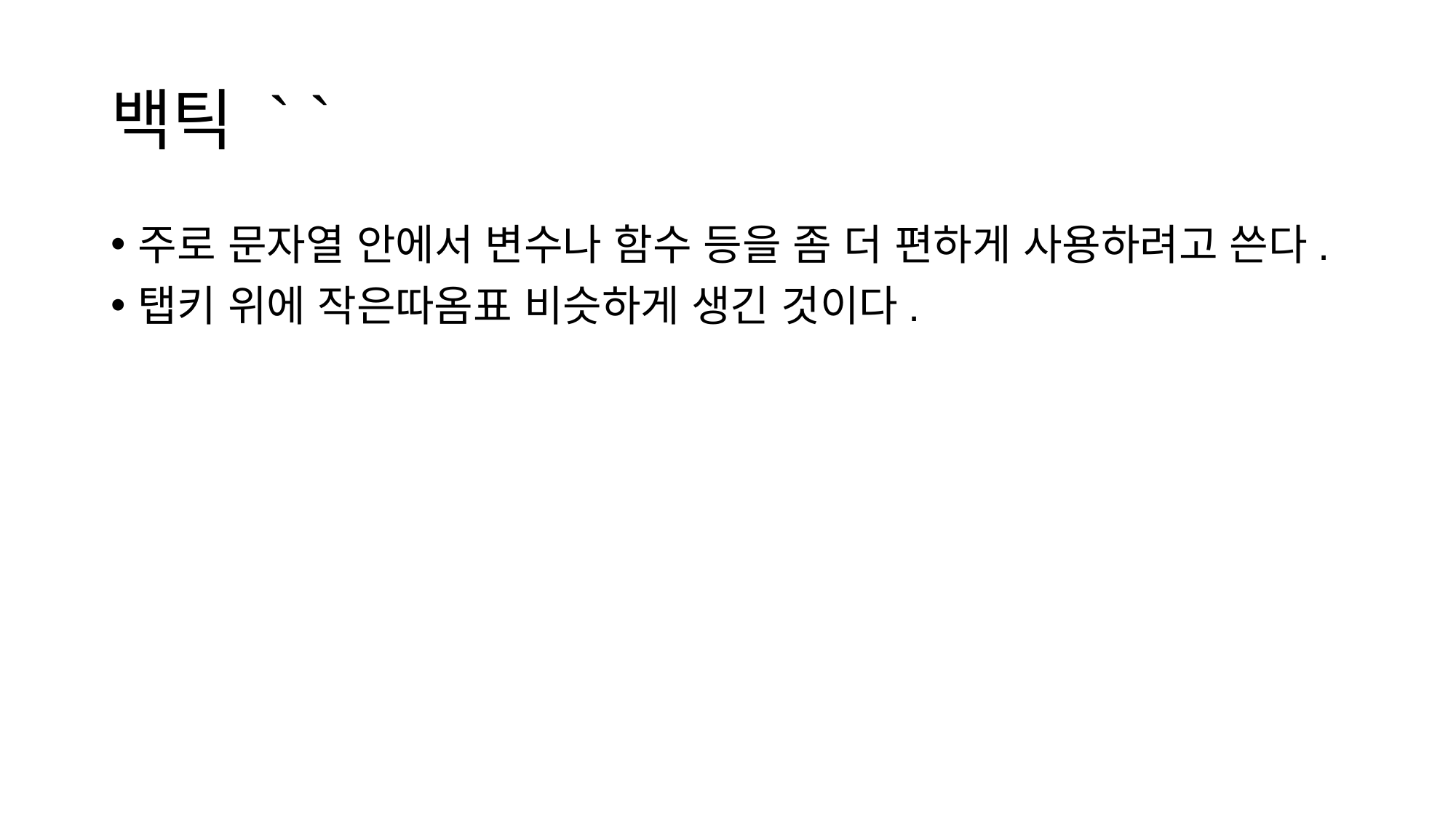

# 백틱 ` `
주로 문자열 안에서 변수나 함수 등을 좀 더 편하게 사용하려고 쓴다.
탭키 위에 작은따옴표 비슷하게 생긴 것이다.